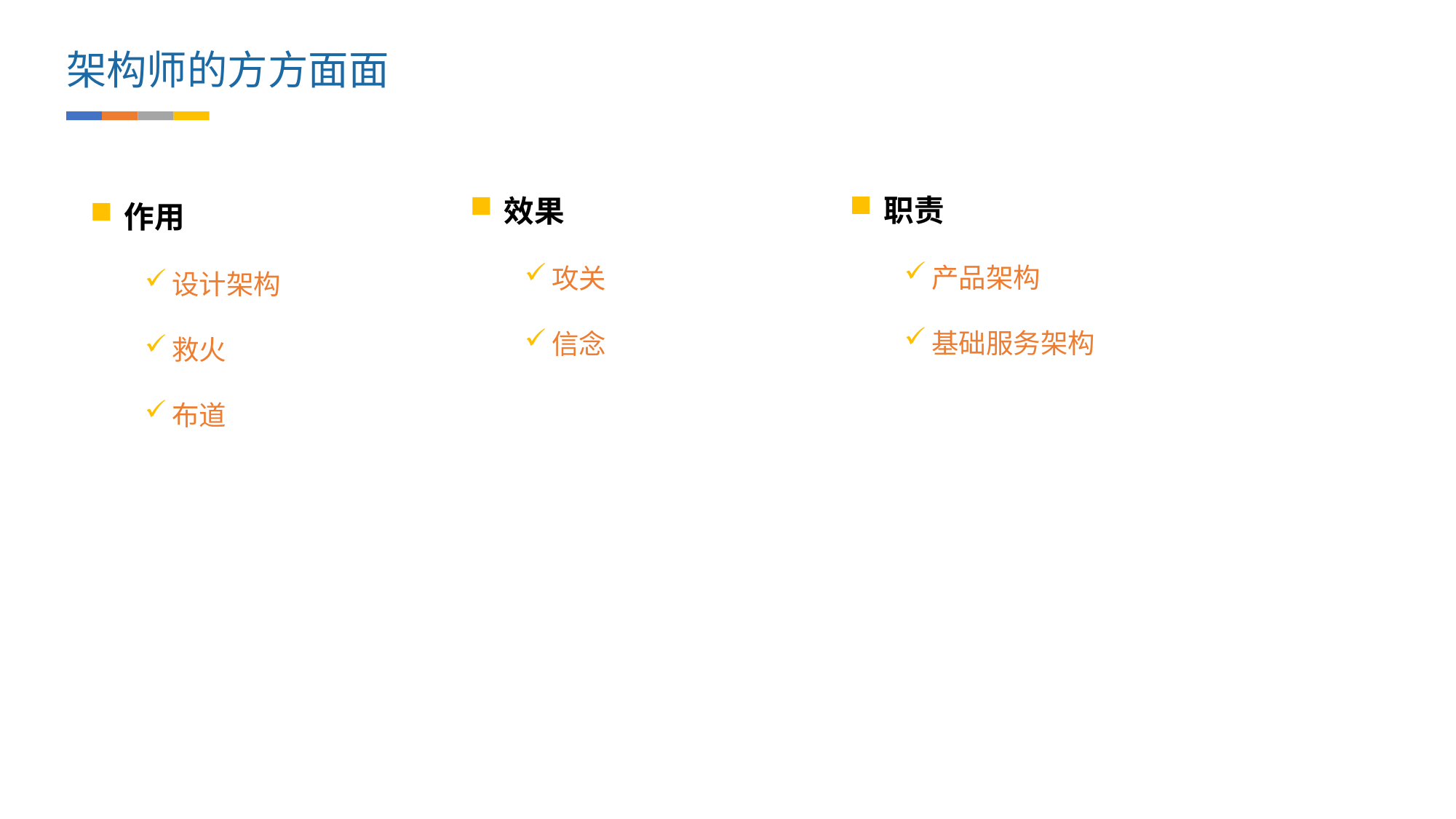

架构师的方方面面

职责
产品架构
基础服务架构

效果
攻关
信念
作用
设计架构
救火
布道